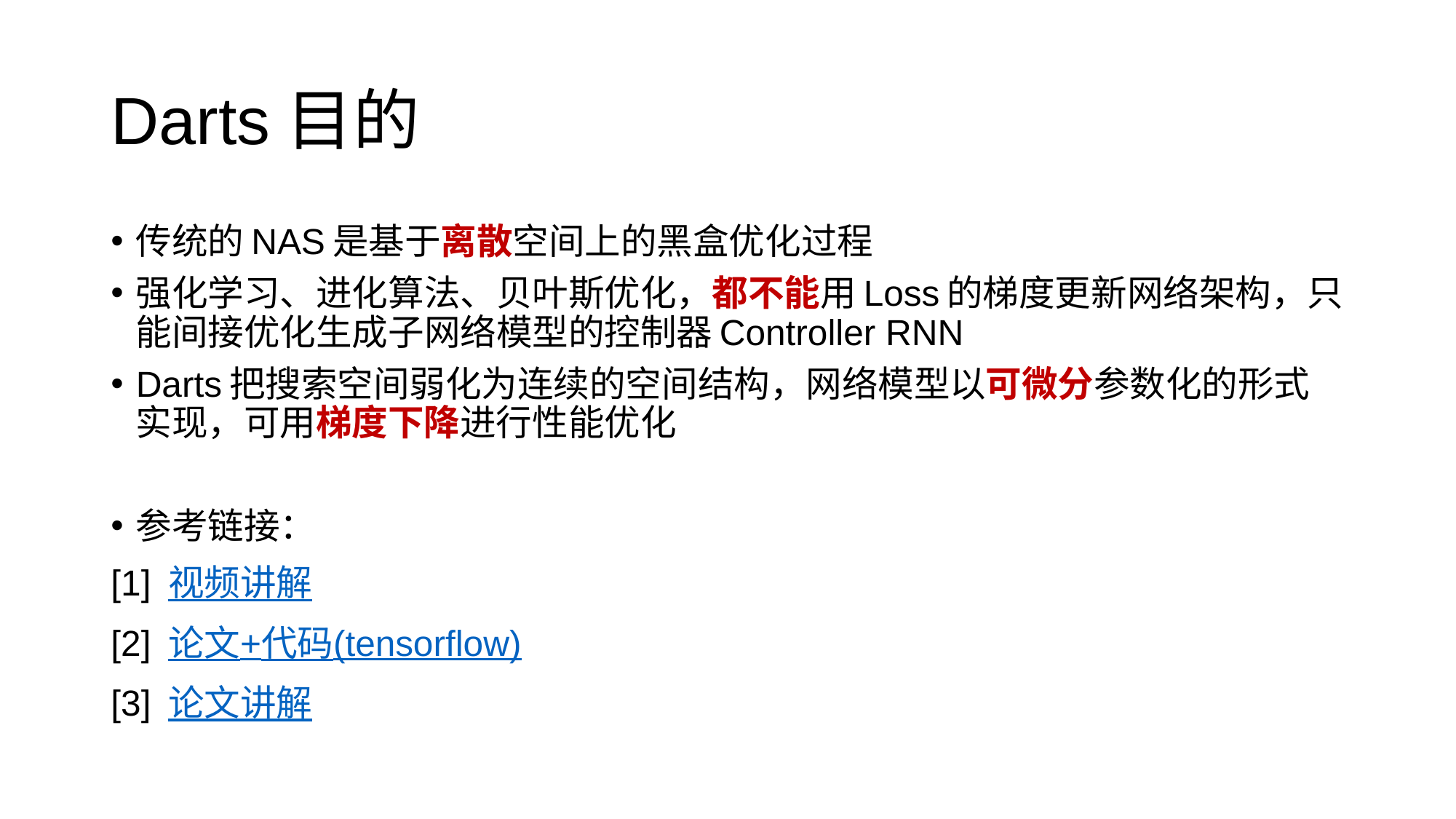

# Darts目的
传统的NAS是基于离散空间上的黑盒优化过程
强化学习、进化算法、贝叶斯优化，都不能用Loss的梯度更新网络架构，只能间接优化生成子网络模型的控制器Controller RNN
Darts把搜索空间弱化为连续的空间结构，网络模型以可微分参数化的形式实现，可用梯度下降进行性能优化

参考链接：
[1] 视频讲解
[2] 论文+代码(tensorflow)
[3] 论文讲解